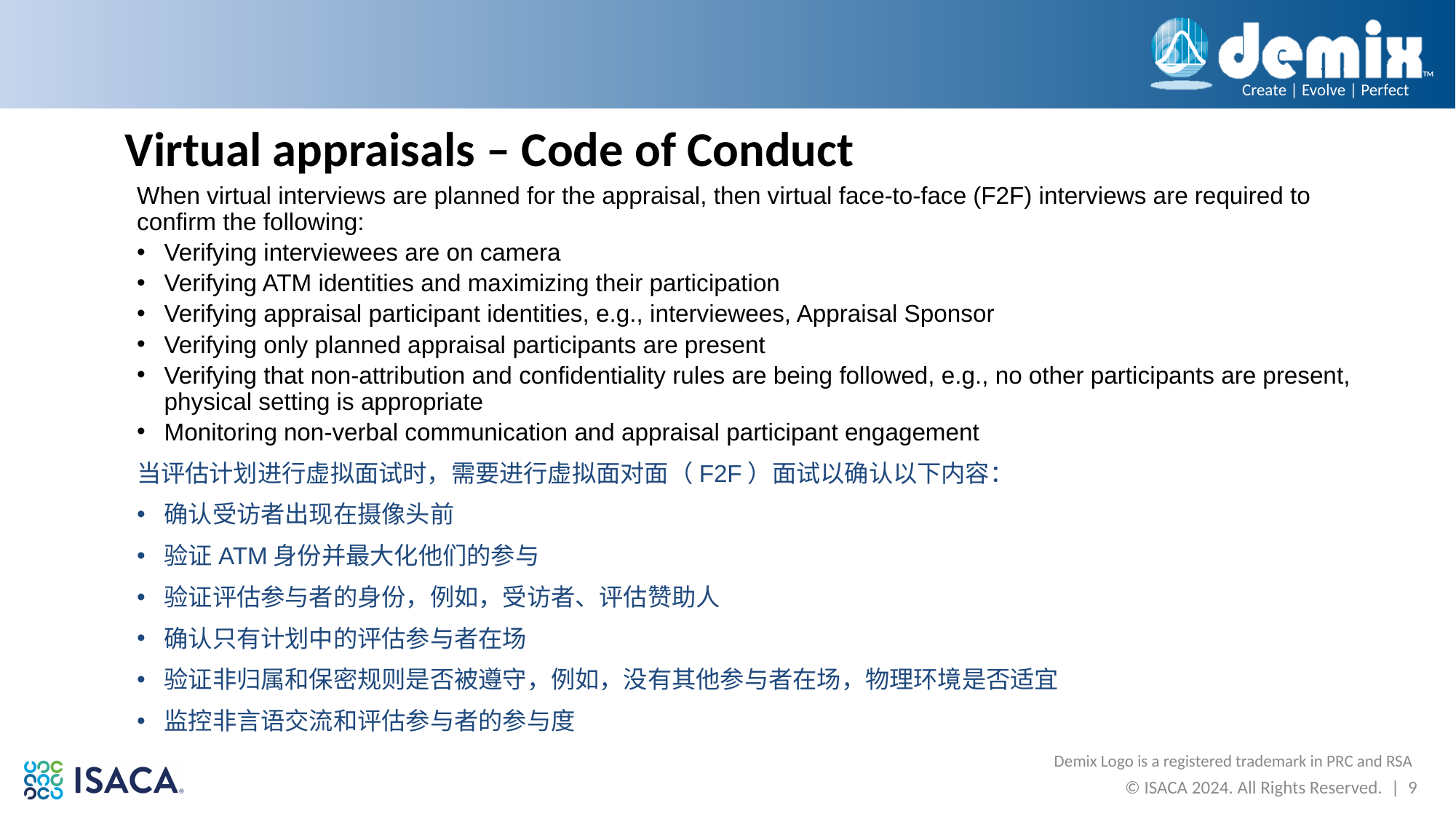

# Virtual appraisals – Code of Conduct
When virtual interviews are planned for the appraisal, then virtual face-to-face (F2F) interviews are required to confirm the following:
Verifying interviewees are on camera
Verifying ATM identities and maximizing their participation
Verifying appraisal participant identities, e.g., interviewees, Appraisal Sponsor
Verifying only planned appraisal participants are present
Verifying that non-attribution and confidentiality rules are being followed, e.g., no other participants are present, physical setting is appropriate
Monitoring non-verbal communication and appraisal participant engagement
当评估计划进行虚拟面试时，需要进行虚拟面对面（F2F）面试以确认以下内容：
确认受访者出现在摄像头前
验证ATM身份并最大化他们的参与
验证评估参与者的身份，例如，受访者、评估赞助人
确认只有计划中的评估参与者在场
验证非归属和保密规则是否被遵守，例如，没有其他参与者在场，物理环境是否适宜
监控非言语交流和评估参与者的参与度